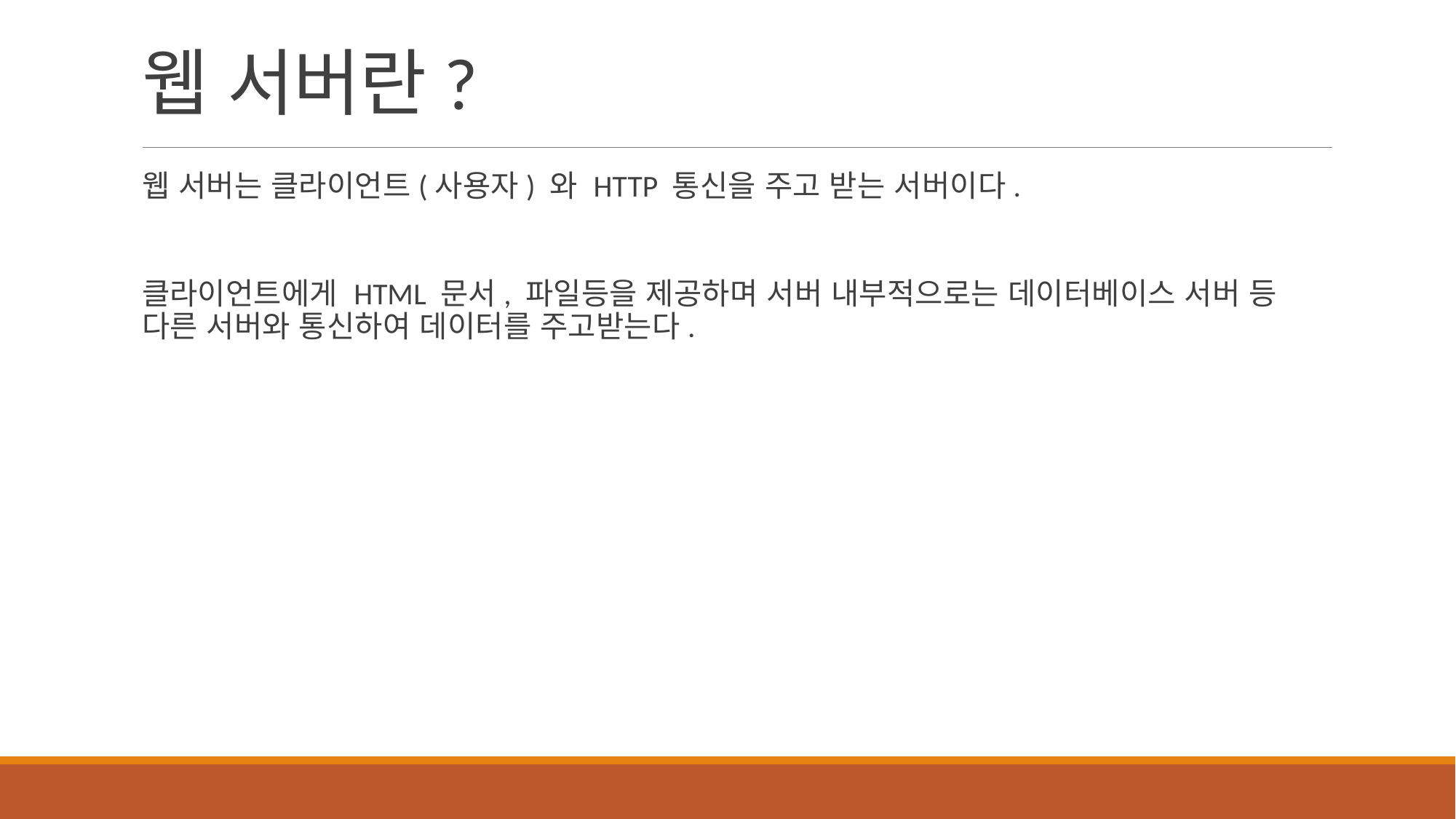

# 웹 서버란?
웹 서버는 클라이언트(사용자) 와 HTTP 통신을 주고 받는 서버이다.

클라이언트에게 HTML 문서, 파일등을 제공하며 서버 내부적으로는 데이터베이스 서버 등 다른 서버와 통신하여 데이터를 주고받는다.